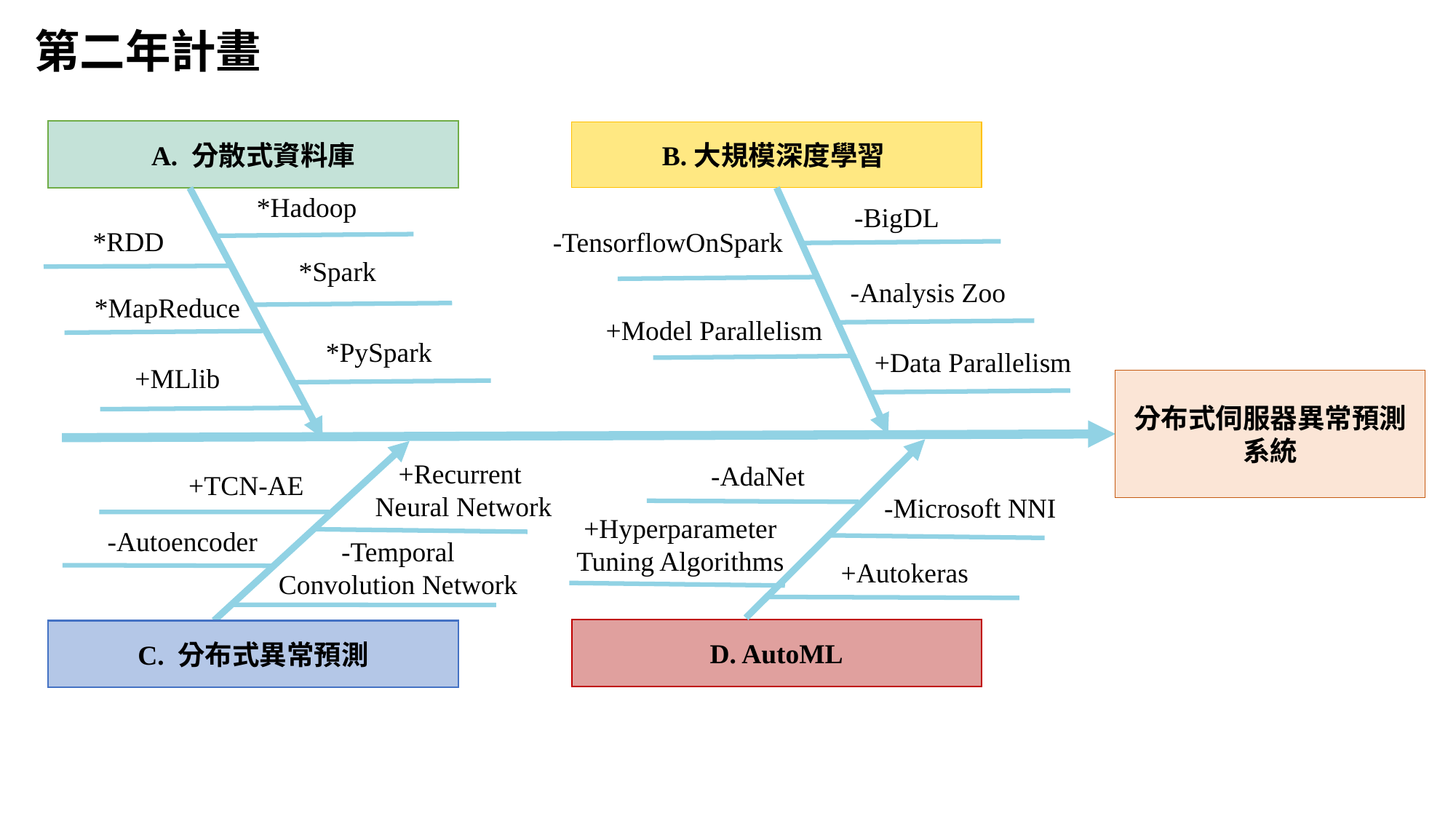

# 第二年計畫
A. 分散式資料庫
B.大規模深度學習
*Hadoop
-BigDL
*RDD
-TensorflowOnSpark
*Spark
-Analysis Zoo
*MapReduce
+Model Parallelism
*PySpark
+MLlib
分布式伺服器異常預測系統
-AdaNet
-Microsoft NNI
+Autokeras
D. AutoML
C. 分布式異常預測
+Data Parallelism
+Recurrent
Neural Network
+TCN-AE
+Hyperparameter Tuning Algorithms
-Autoencoder
-Temporal Convolution Network